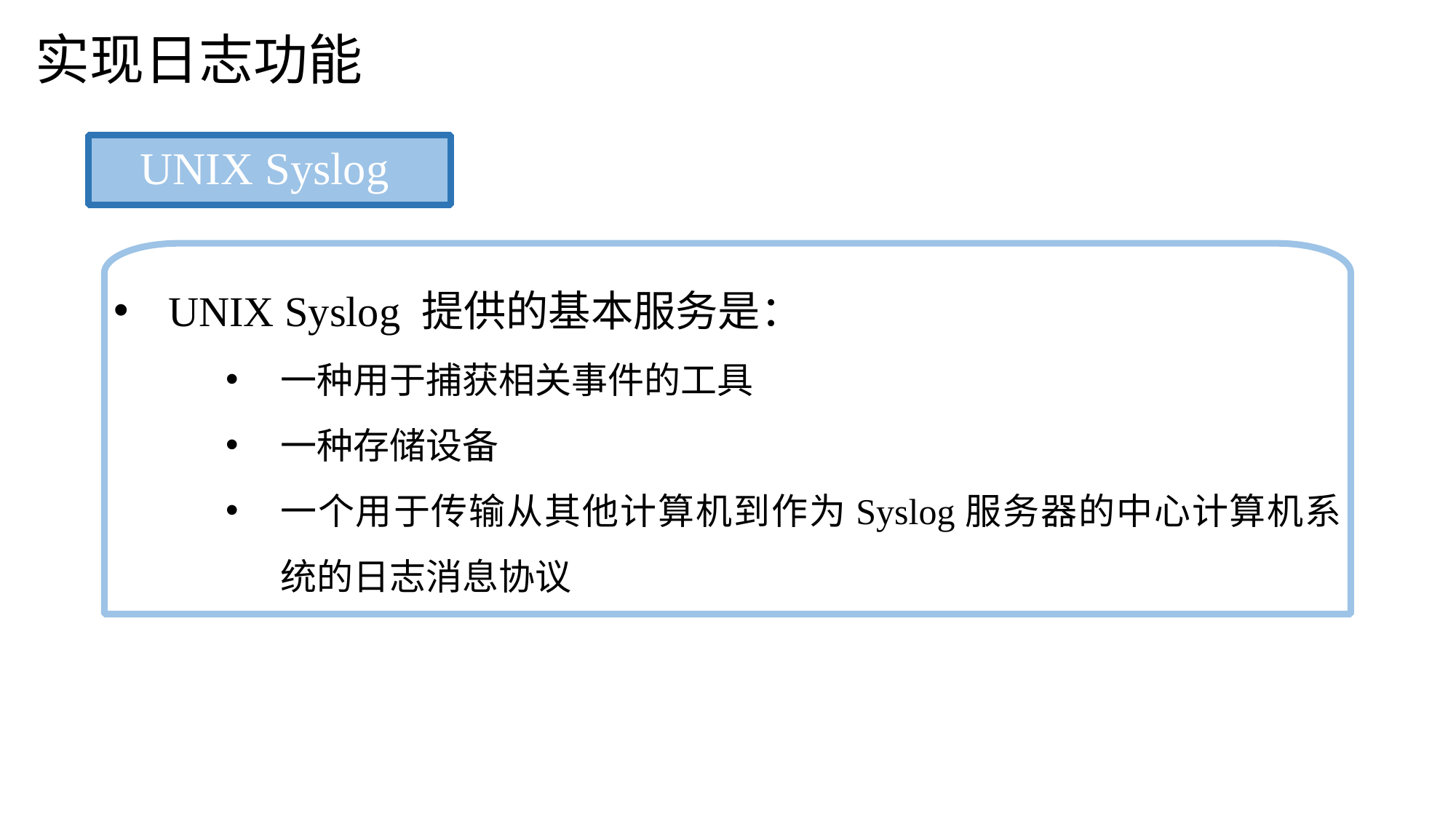

实现日志功能

UNIX Syslog
UNIX Syslog 提供的基本服务是：
一种用于捕获相关事件的工具
一种存储设备
一个用于传输从其他计算机到作为Syslog服务器的中心计算机系统的日志消息协议